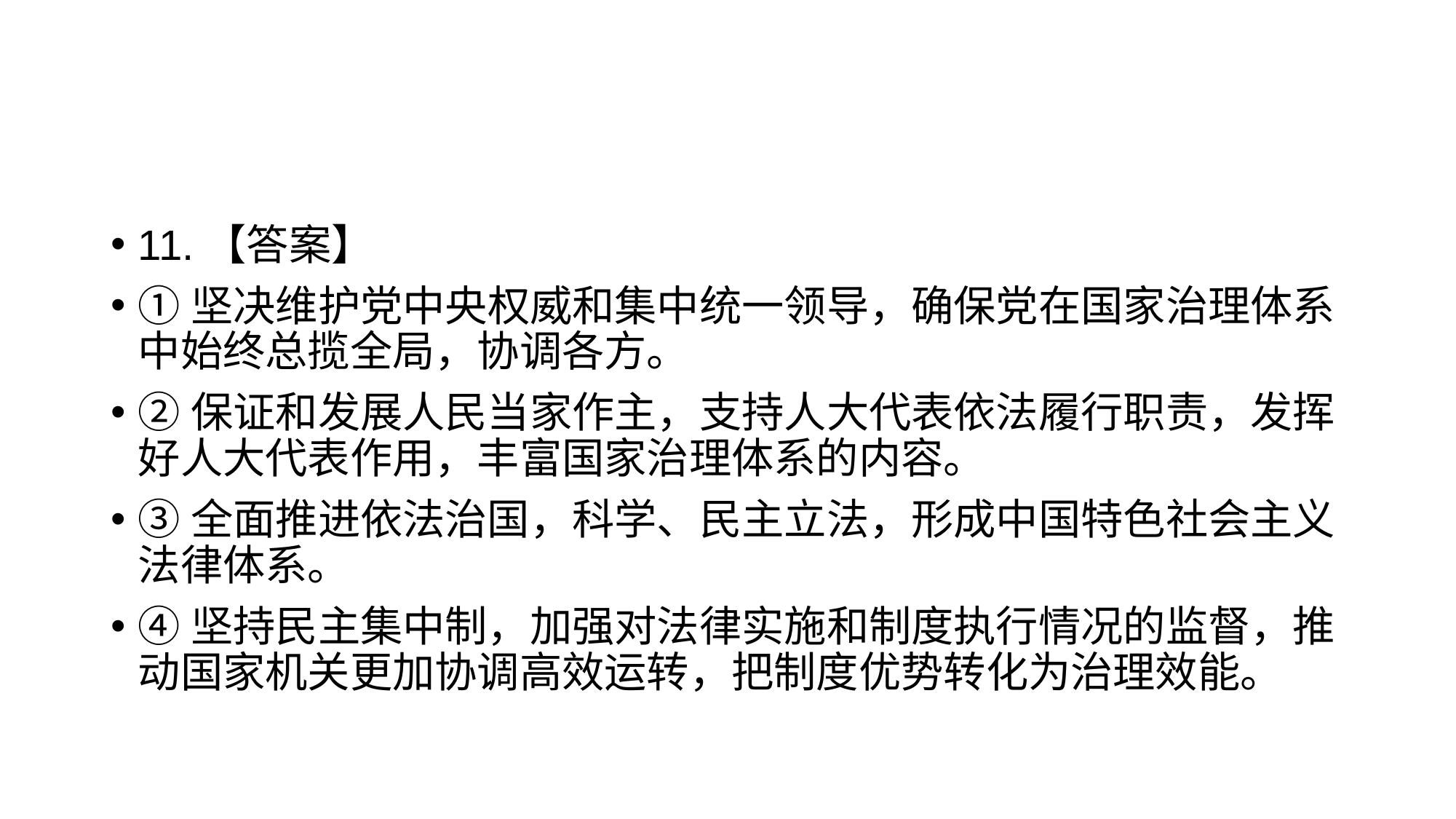

#
11.【答案】
①坚决维护党中央权威和集中统一领导，确保党在国家治理体系中始终总揽全局，协调各方。
②保证和发展人民当家作主，支持人大代表依法履行职责，发挥好人大代表作用，丰富国家治理体系的内容。
③全面推进依法治国，科学、民主立法，形成中国特色社会主义法律体系。
④坚持民主集中制，加强对法律实施和制度执行情况的监督，推动国家机关更加协调高效运转，把制度优势转化为治理效能。